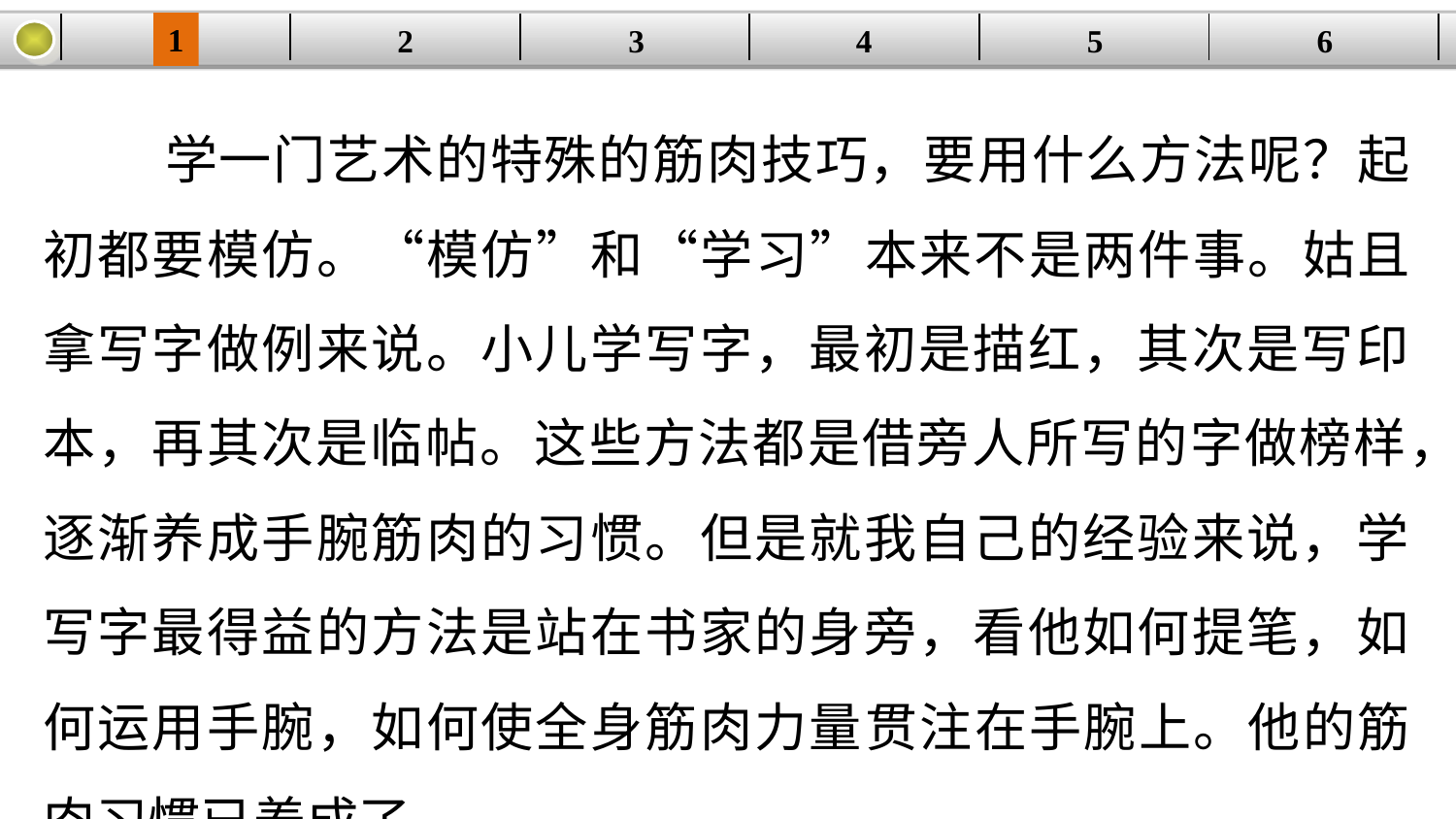

1
3
4
5
6
2
|  |  |  |  |  |  |
| --- | --- | --- | --- | --- | --- |

        学一门艺术的特殊的筋肉技巧，要用什么方法呢？起初都要模仿。“模仿”和“学习”本来不是两件事。姑且拿写字做例来说。小儿学写字，最初是描红，其次是写印本，再其次是临帖。这些方法都是借旁人所写的字做榜样，逐渐养成手腕筋肉的习惯。但是就我自己的经验来说，学写字最得益的方法是站在书家的身旁，看他如何提笔，如何运用手腕，如何使全身筋肉力量贯注在手腕上。他的筋肉习惯已养成了，